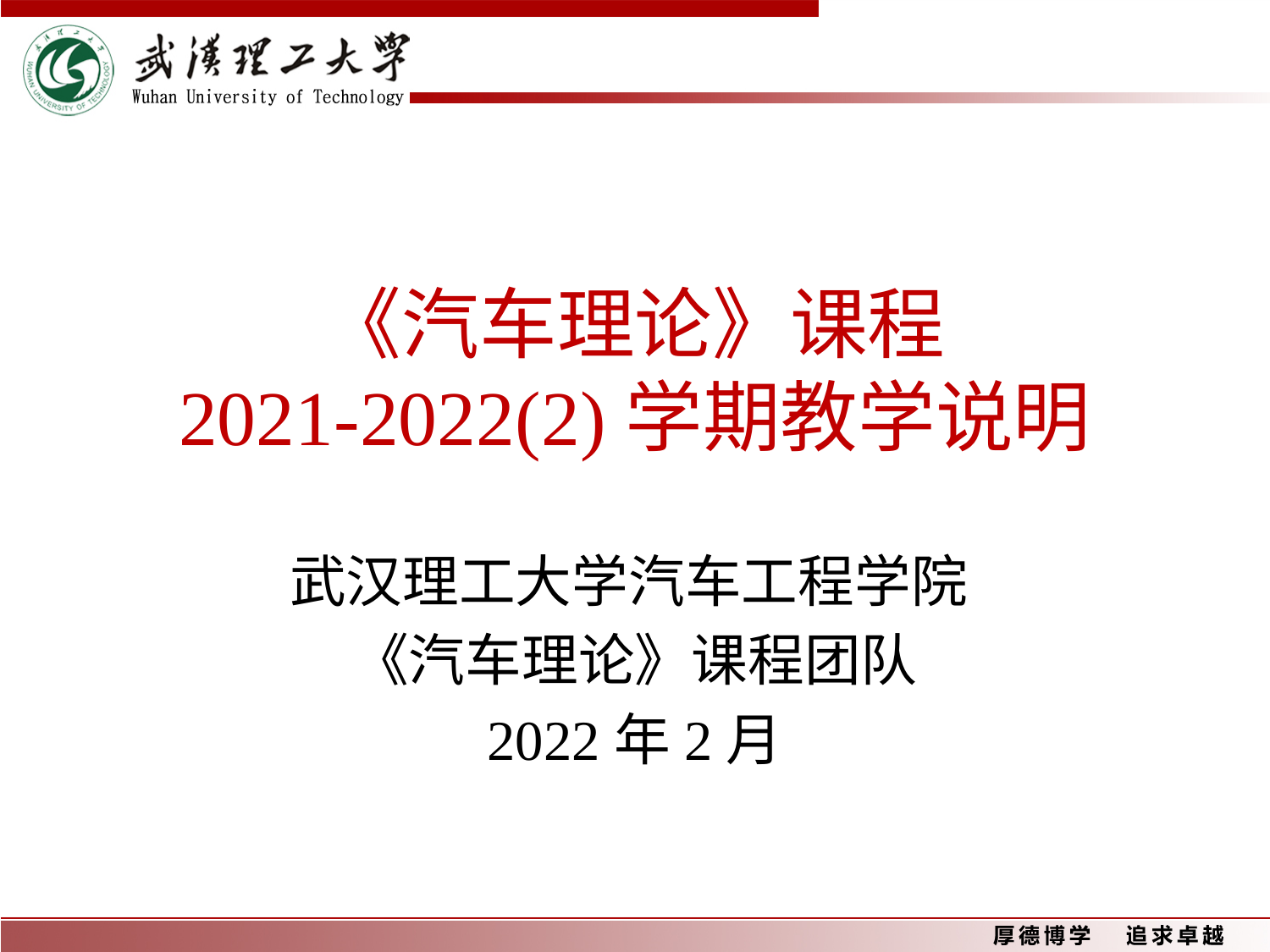

# 《汽车理论》课程 2021-2022(2)学期教学说明
武汉理工大学汽车工程学院
《汽车理论》课程团队
2022年2月